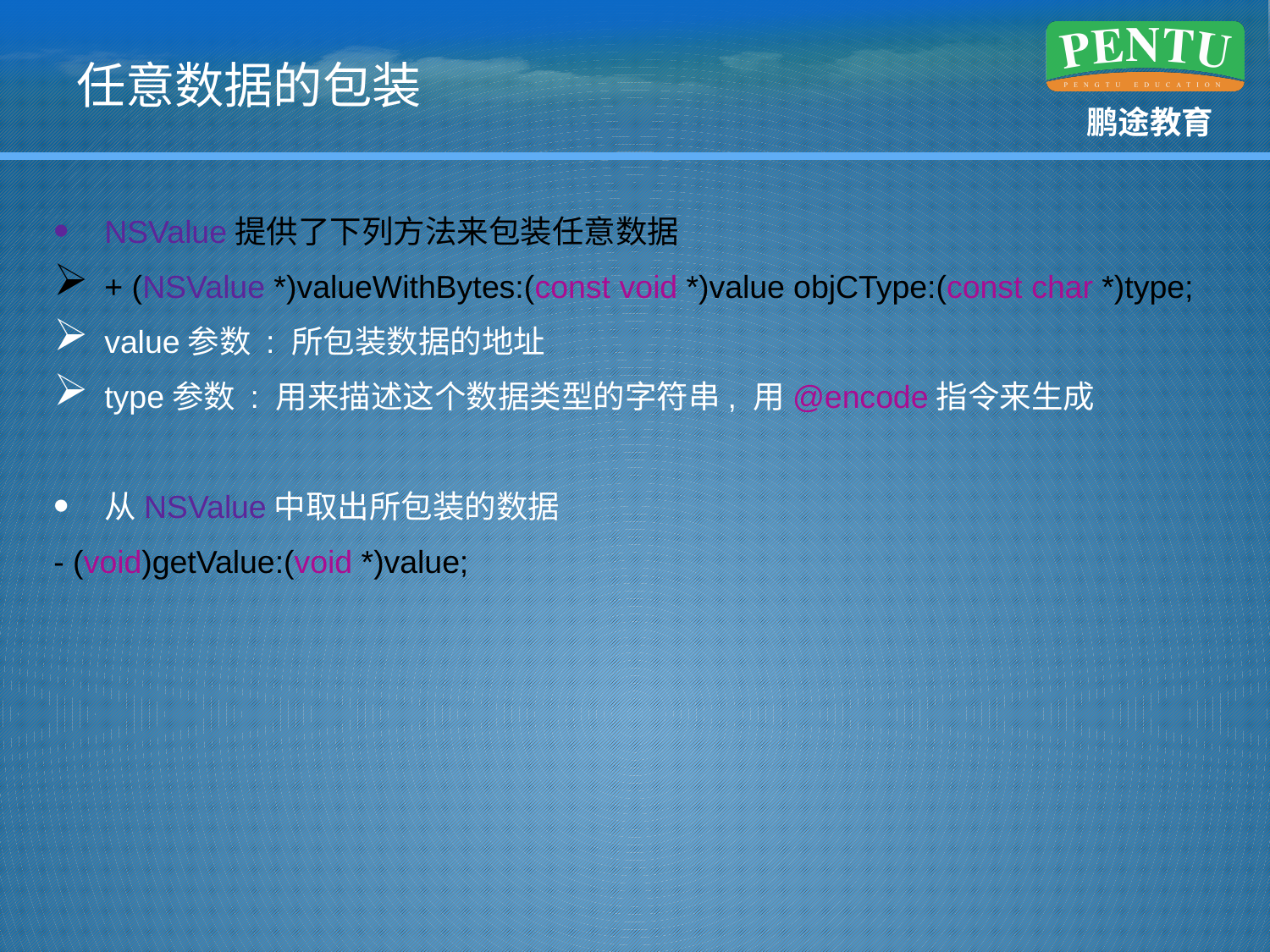

# 任意数据的包装
NSValue提供了下列方法来包装任意数据
+ (NSValue *)valueWithBytes:(const void *)value objCType:(const char *)type;
value参数 : 所包装数据的地址
type参数 : 用来描述这个数据类型的字符串, 用@encode指令来生成

从NSValue中取出所包装的数据
- (void)getValue:(void *)value;